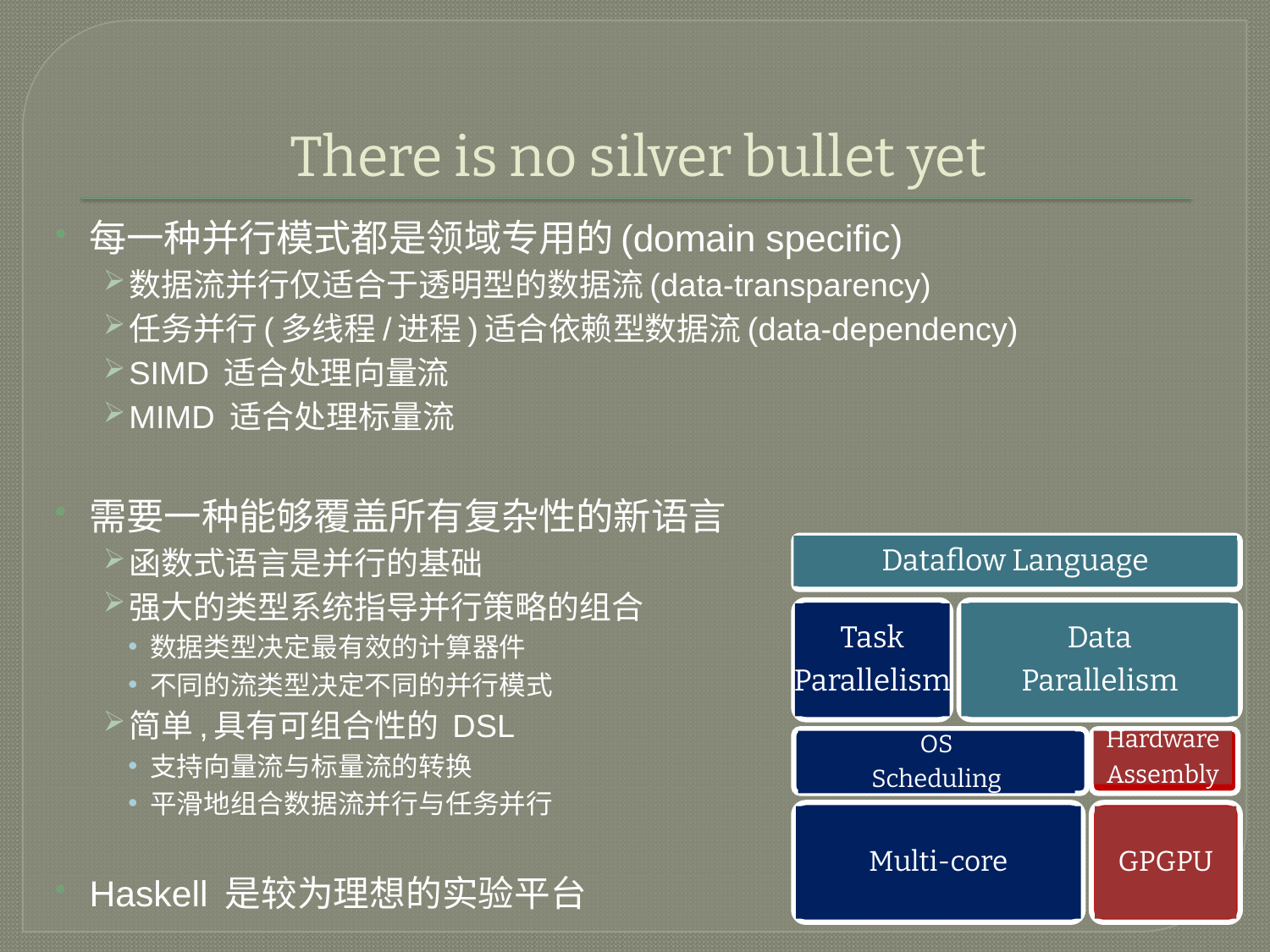

# There is no silver bullet yet
每一种并行模式都是领域专用的(domain specific)
数据流并行仅适合于透明型的数据流(data-transparency)
任务并行(多线程/进程)适合依赖型数据流(data-dependency)
SIMD 适合处理向量流
MIMD 适合处理标量流

需要一种能够覆盖所有复杂性的新语言
函数式语言是并行的基础
强大的类型系统指导并行策略的组合
数据类型决定最有效的计算器件
不同的流类型决定不同的并行模式
简单,具有可组合性的 DSL
支持向量流与标量流的转换
平滑地组合数据流并行与任务并行

Haskell 是较为理想的实验平台

Dataflow Language

Task
Parallelism

Data
Parallelism

OS
Scheduling

Hardware
Assembly

Multi-core

GPGPU